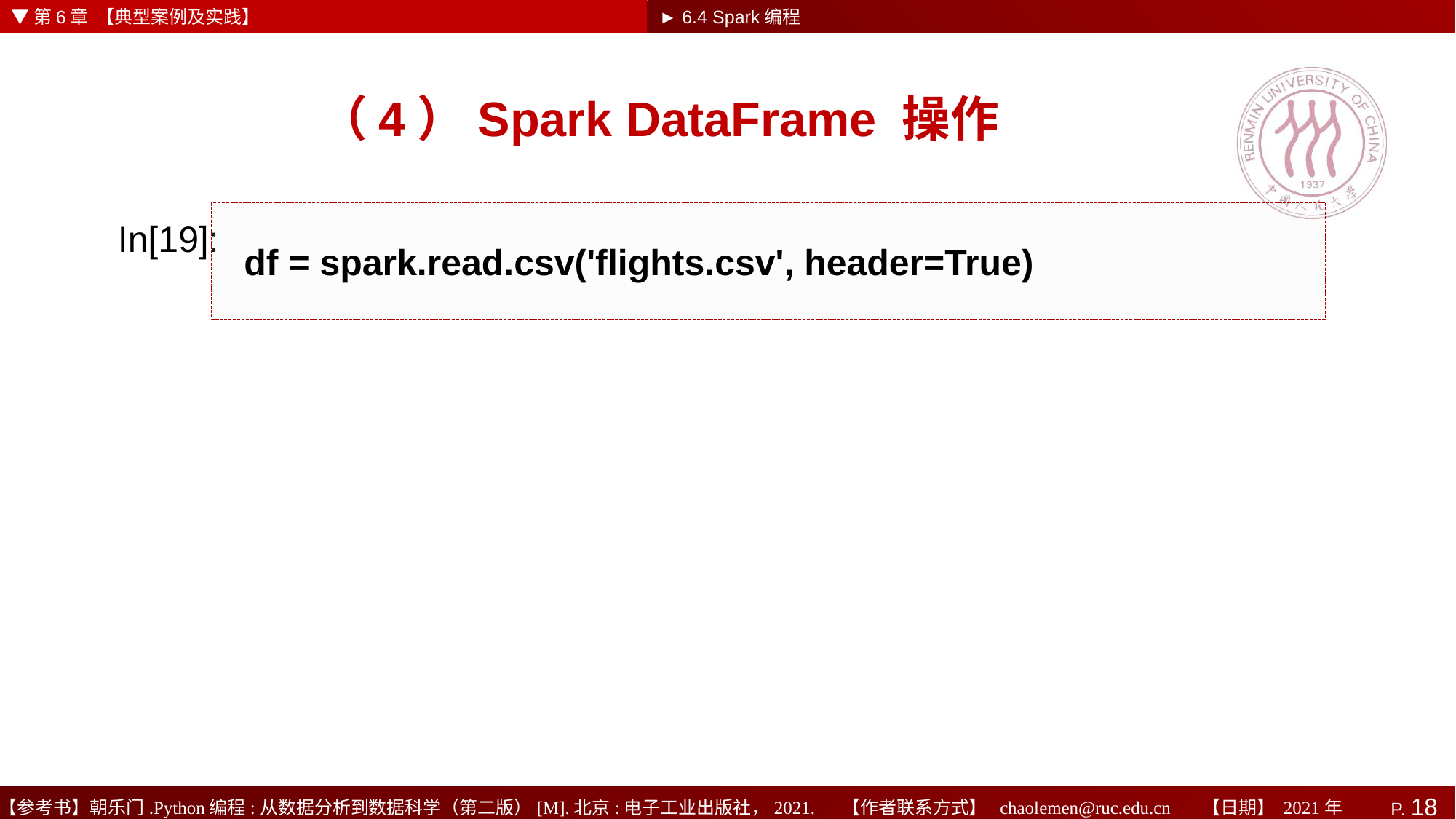

▼第6章  【典型案例及实践】
► 6.4 Spark编程
# （4）Spark DataFrame 操作
df = spark.read.csv('flights.csv', header=True)
In[19]: